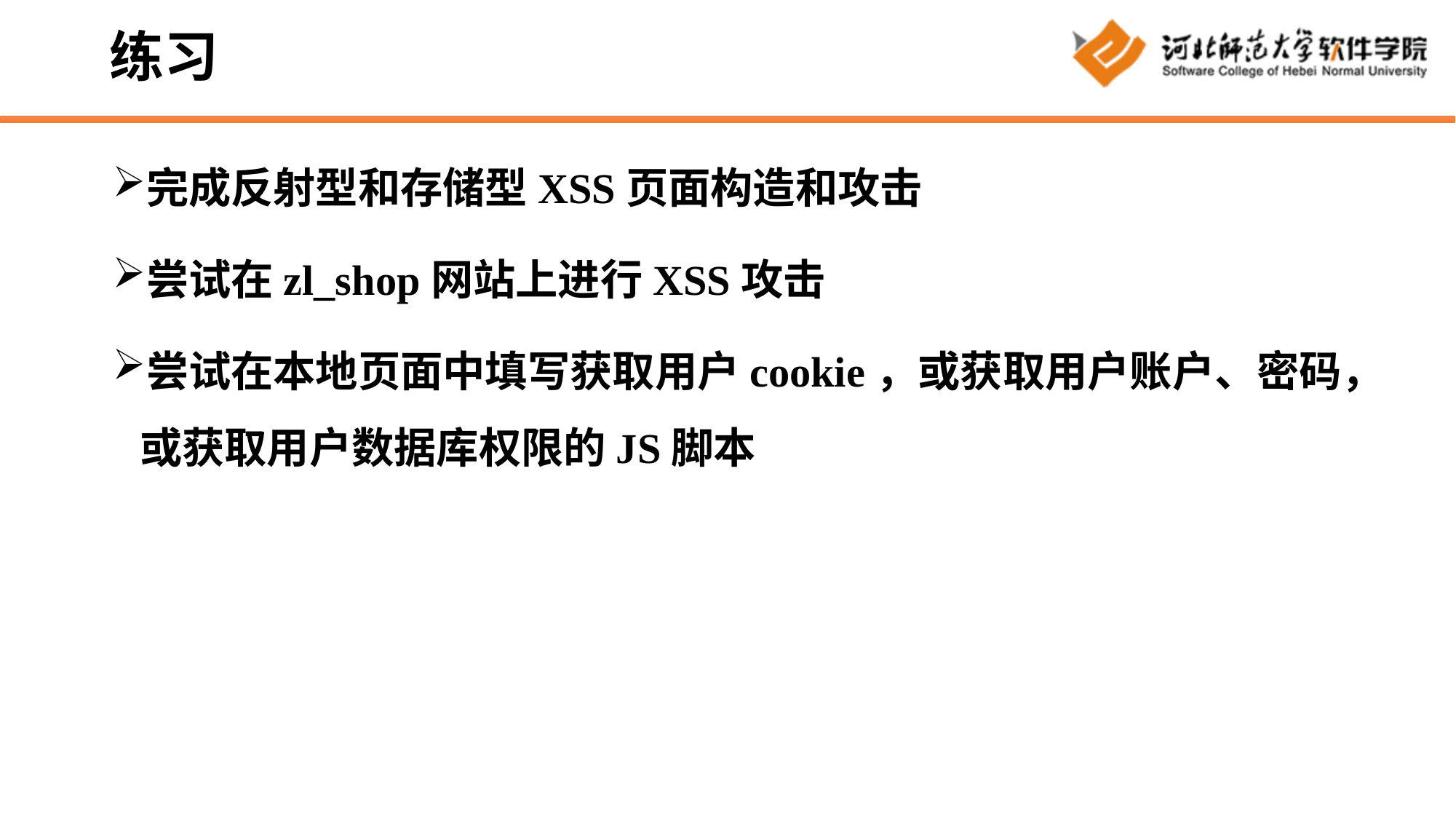

# 练习
完成反射型和存储型XSS页面构造和攻击
尝试在zl_shop网站上进行XSS攻击
尝试在本地页面中填写获取用户cookie，或获取用户账户、密码，或获取用户数据库权限的JS脚本